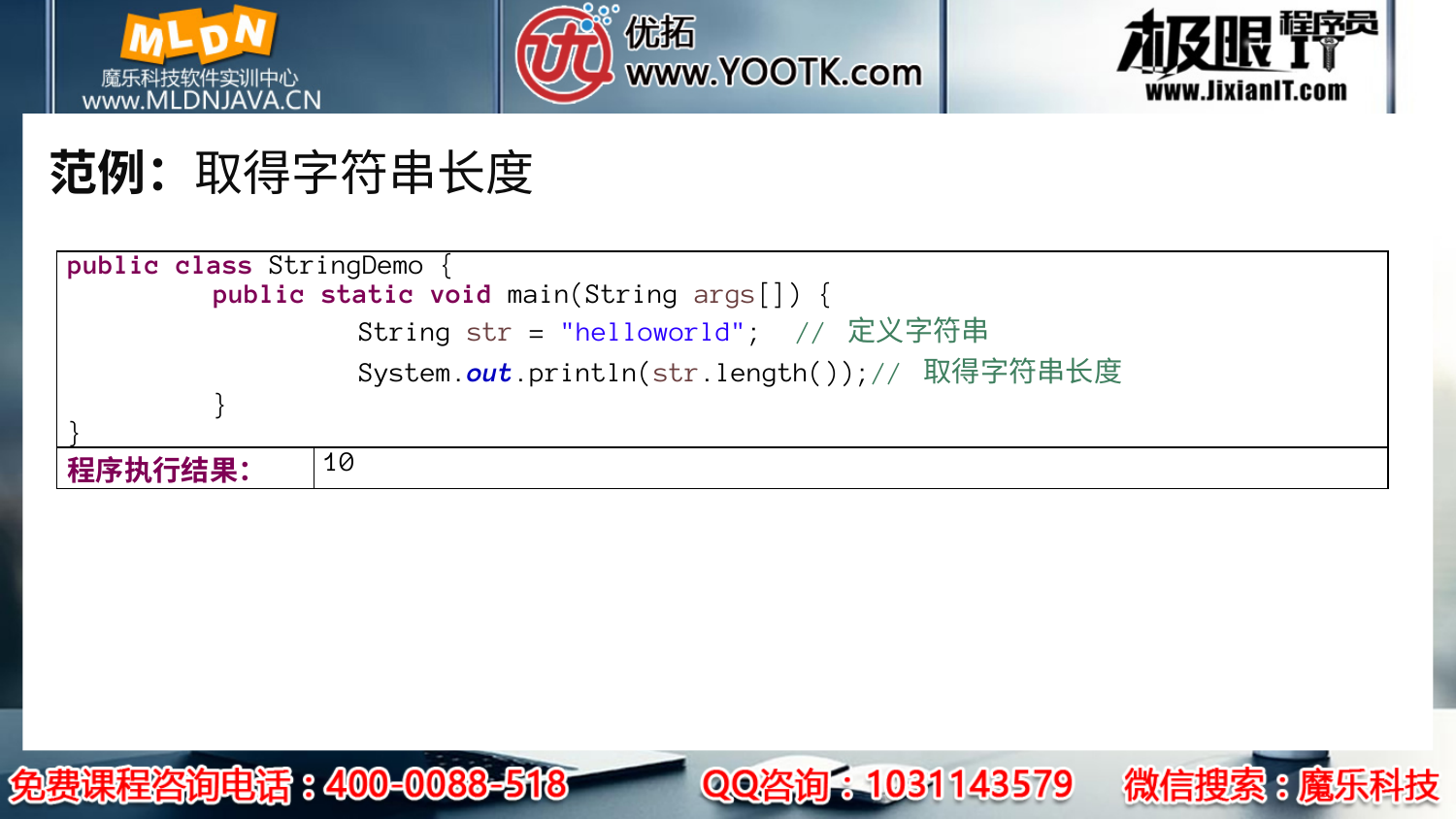

# 范例：取得字符串长度
| public class StringDemo { public static void main(String args[]) { String str = "helloworld"; // 定义字符串 System.out.println(str.length());// 取得字符串长度 } } |  |
| --- | --- |
| 程序执行结果： | 10 |